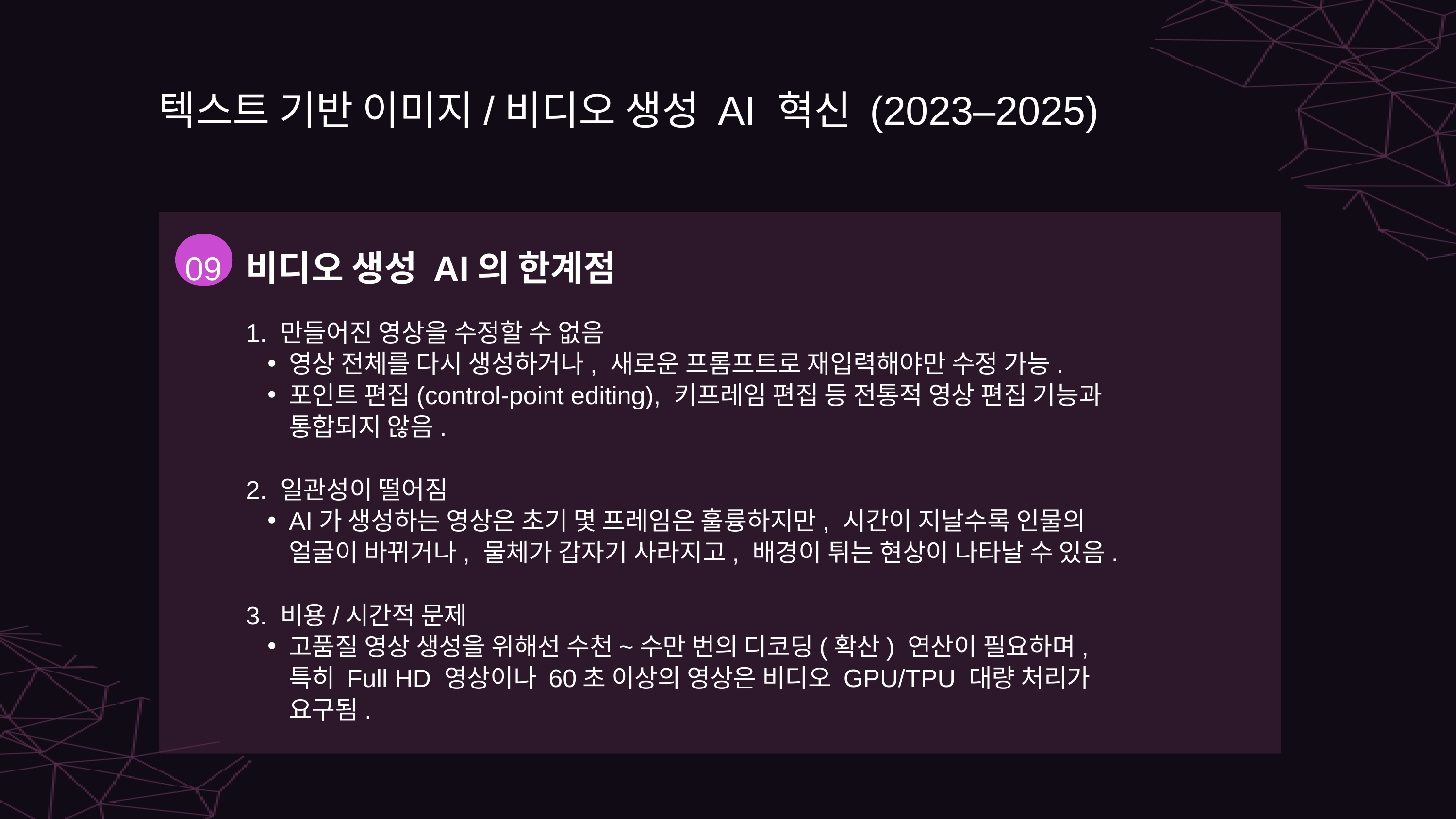

텍스트 기반 이미지/비디오 생성 AI 혁신 (2023–2025)

비디오 생성 AI의 한계점
09
1. 만들어진 영상을 수정할 수 없음
영상 전체를 다시 생성하거나, 새로운 프롬프트로 재입력해야만 수정 가능.
포인트 편집(control-point editing), 키프레임 편집 등 전통적 영상 편집 기능과 통합되지 않음.

2. 일관성이 떨어짐
AI가 생성하는 영상은 초기 몇 프레임은 훌륭하지만, 시간이 지날수록 인물의 얼굴이 바뀌거나, 물체가 갑자기 사라지고, 배경이 튀는 현상이 나타날 수 있음.

3. 비용/시간적 문제
고품질 영상 생성을 위해선 수천~수만 번의 디코딩(확산) 연산이 필요하며, 특히 Full HD 영상이나 60초 이상의 영상은 비디오 GPU/TPU 대량 처리가 요구됨.